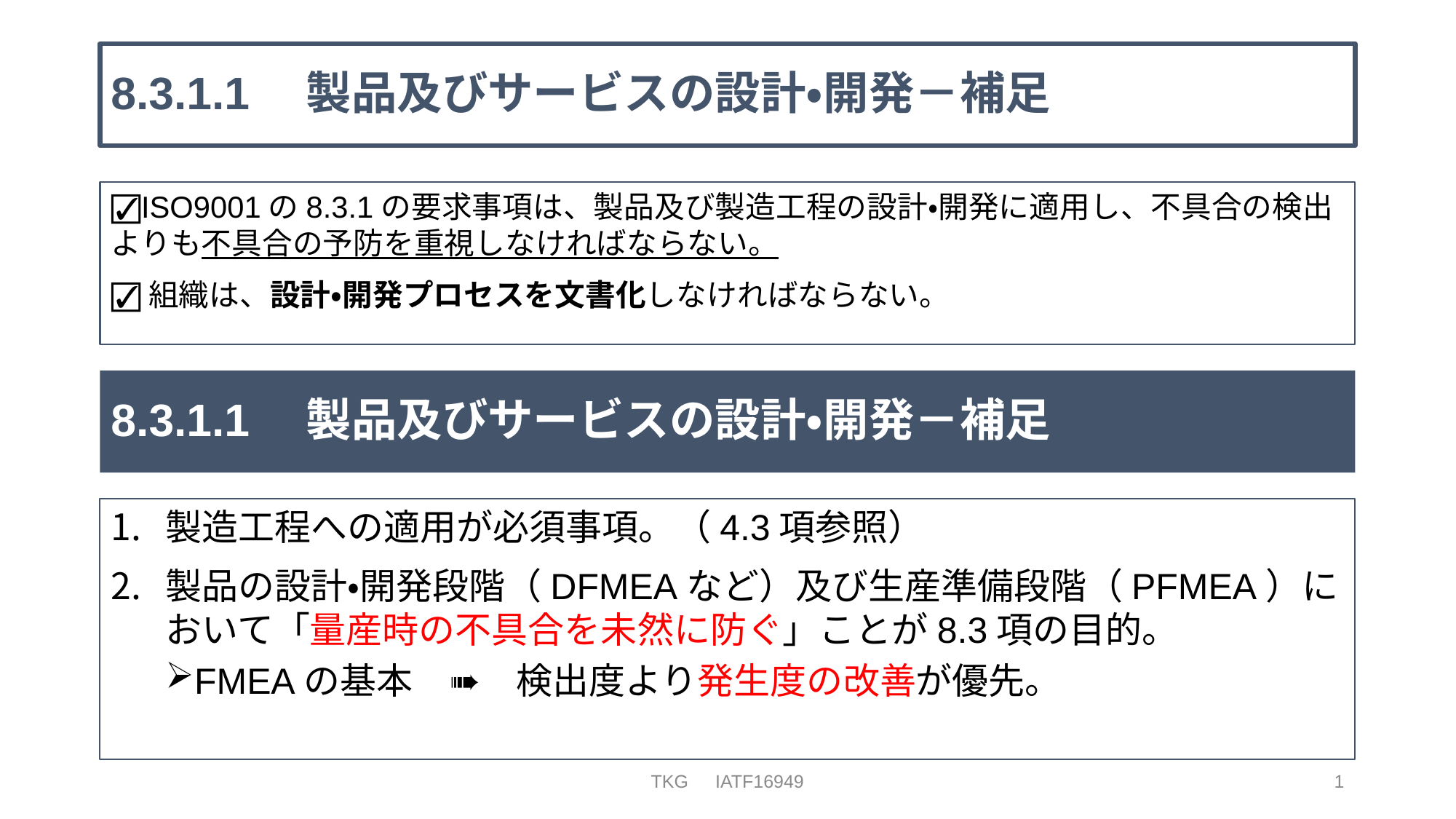

# 8.3.1.1　製品及びサービスの設計・開発－補足
☑ISO9001の8.3.1の要求事項は、製品及び製造工程の設計・開発に適用し、不具合の検出よりも不具合の予防を重視しなければならない。
☑組織は、設計・開発プロセスを文書化しなければならない。

8.3.1.1　製品及びサービスの設計・開発－補足
製造工程への適用が必須事項。（4.3項参照）
製品の設計・開発段階（DFMEAなど）及び生産準備段階（PFMEA）において「量産時の不具合を未然に防ぐ」ことが8.3項の目的。
FMEAの基本　➠　検出度より発生度の改善が優先。
TKG　IATF16949
1